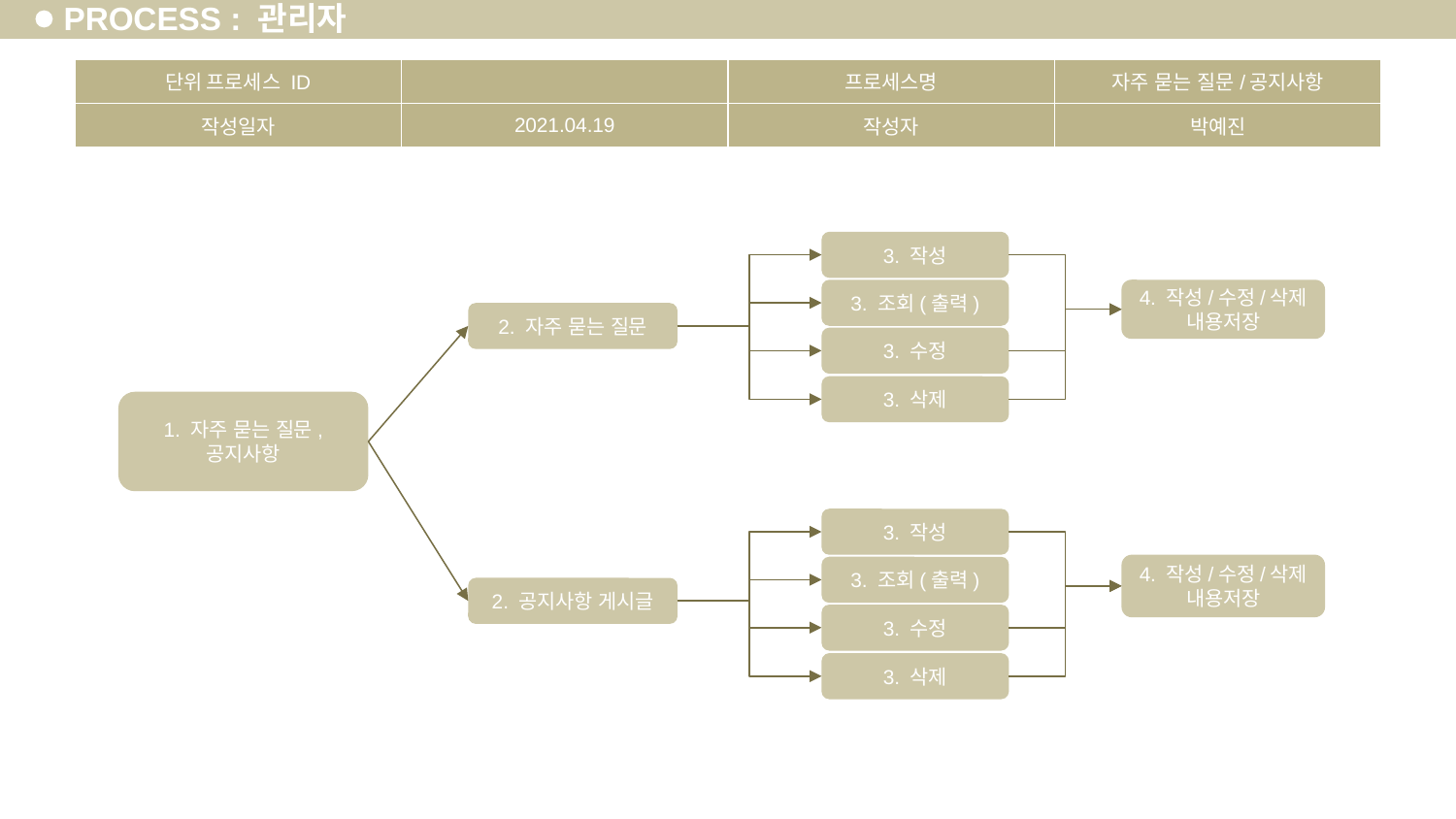

PROCESS : 관리자
| 단위 프로세스 ID |  | 프로세스명 | 자주 묻는 질문/공지사항 |
| --- | --- | --- | --- |
| 작성일자 | 2021.04.19 | 작성자 | 박예진 |
3. 작성
3. 조회(출력)
4. 작성/수정/삭제 내용저장
2. 자주 묻는 질문
3. 수정
3. 삭제
1. 자주 묻는 질문,
공지사항
3. 작성
4. 작성/수정/삭제 내용저장
3. 조회(출력)
2. 공지사항 게시글
3. 수정
3. 삭제